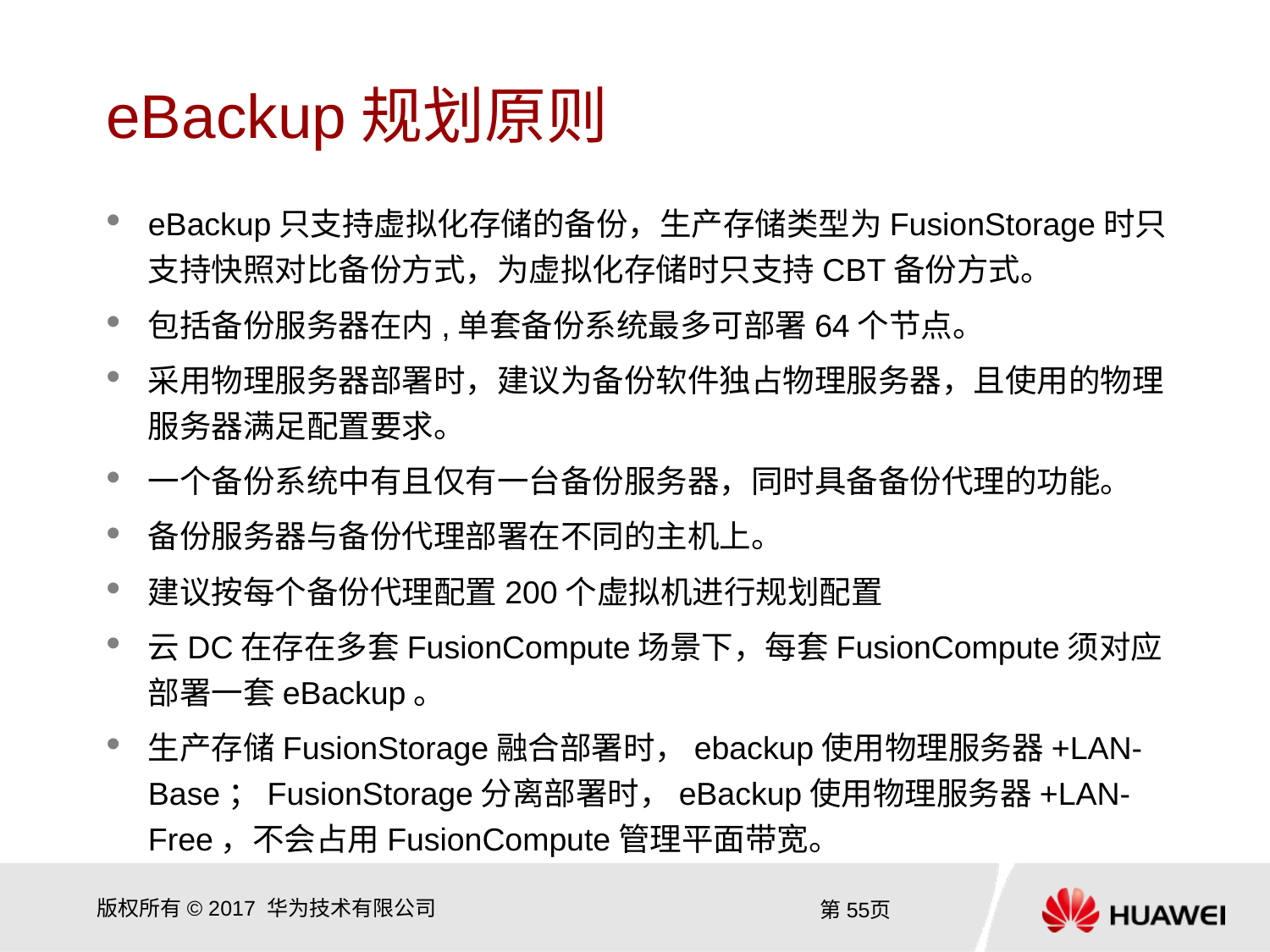

# eBackup规划原则
eBackup只支持虚拟化存储的备份，生产存储类型为FusionStorage时只支持快照对比备份方式，为虚拟化存储时只支持CBT备份方式。
包括备份服务器在内,单套备份系统最多可部署64个节点。
采用物理服务器部署时，建议为备份软件独占物理服务器，且使用的物理服务器满足配置要求。
一个备份系统中有且仅有一台备份服务器，同时具备备份代理的功能。
备份服务器与备份代理部署在不同的主机上。
建议按每个备份代理配置200个虚拟机进行规划配置
云DC在存在多套FusionCompute场景下，每套FusionCompute须对应部署一套eBackup。
生产存储FusionStorage融合部署时，ebackup使用物理服务器+LAN-Base；FusionStorage分离部署时，eBackup使用物理服务器+LAN-Free，不会占用FusionCompute管理平面带宽。